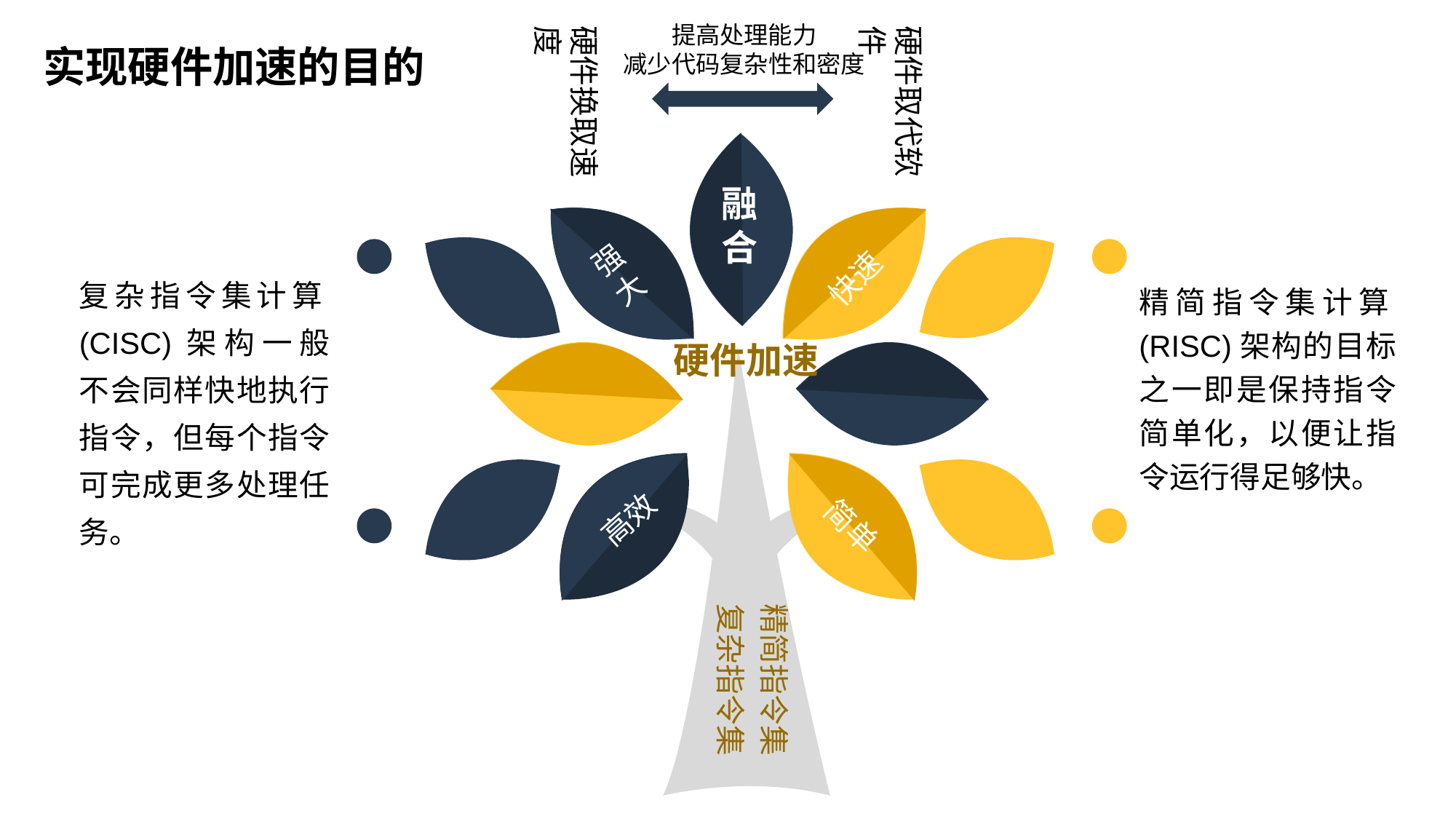

硬件换取速度
提高处理能力
减少代码复杂性和密度
硬件取代软件
实现硬件加速的目的

融合
强大
快速
复杂指令集计算(CISC)架构一般不会同样快地执行指令，但每个指令可完成更多处理任务。
精简指令集计算(RISC)架构的目标之一即是保持指令简单化，以便让指令运行得足够快。
硬件加速
高效
简单
精简指令集
复杂指令集